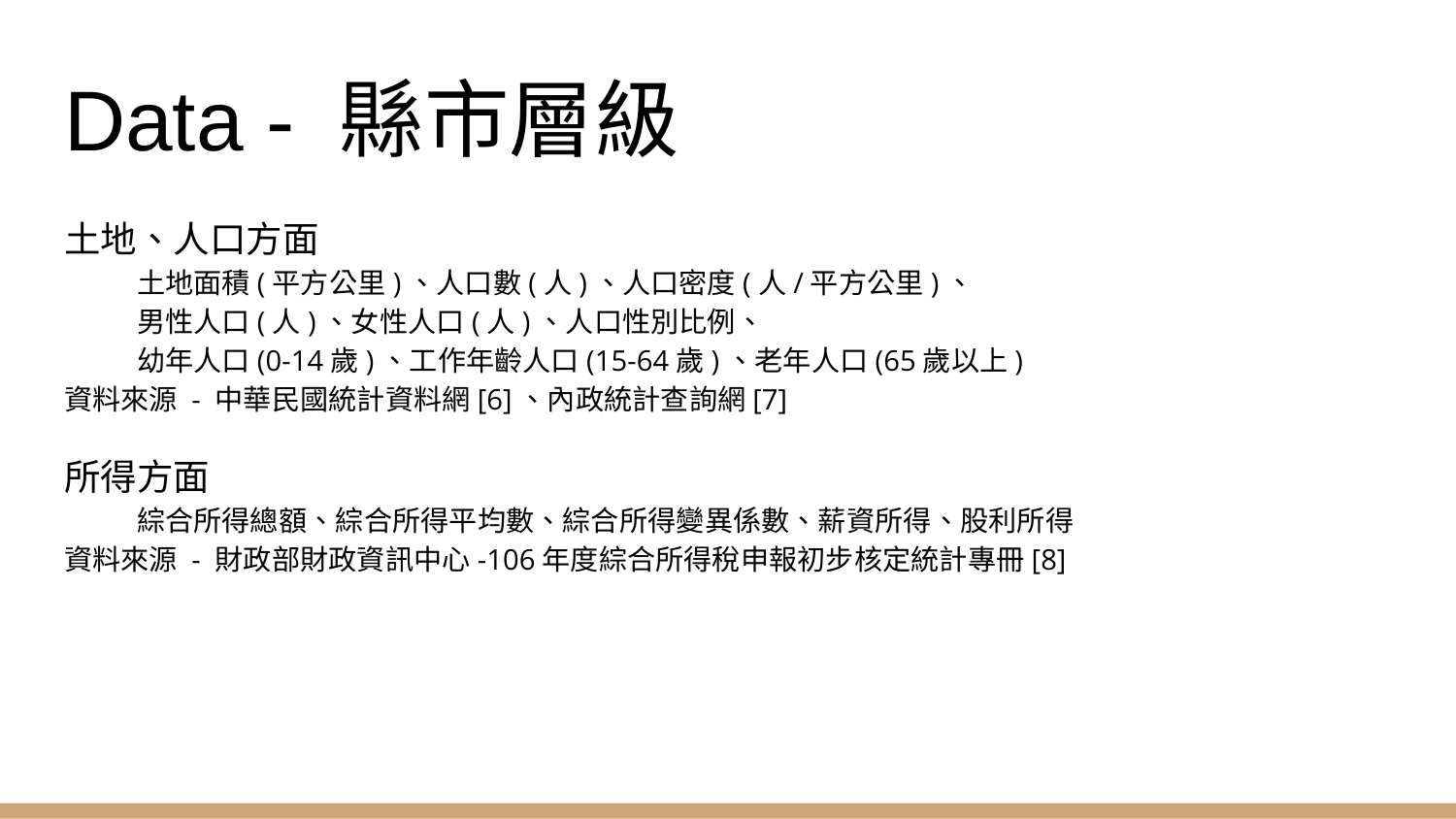

# Data - 縣市層級
土地、人口方面
          土地面積(平方公里)、人口數(人)、人口密度(人/平方公里)、
          男性人口(人)、女性人口(人)、人口性別比例、
          幼年人口(0-14歲)、工作年齡人口(15-64歲)、老年人口(65歲以上)
資料來源 - 中華民國統計資料網[6]、內政統計查詢網[7]
所得方面
          綜合所得總額、綜合所得平均數、綜合所得變異係數、薪資所得、股利所得
資料來源 - 財政部財政資訊中心-106年度綜合所得稅申報初步核定統計專冊[8]